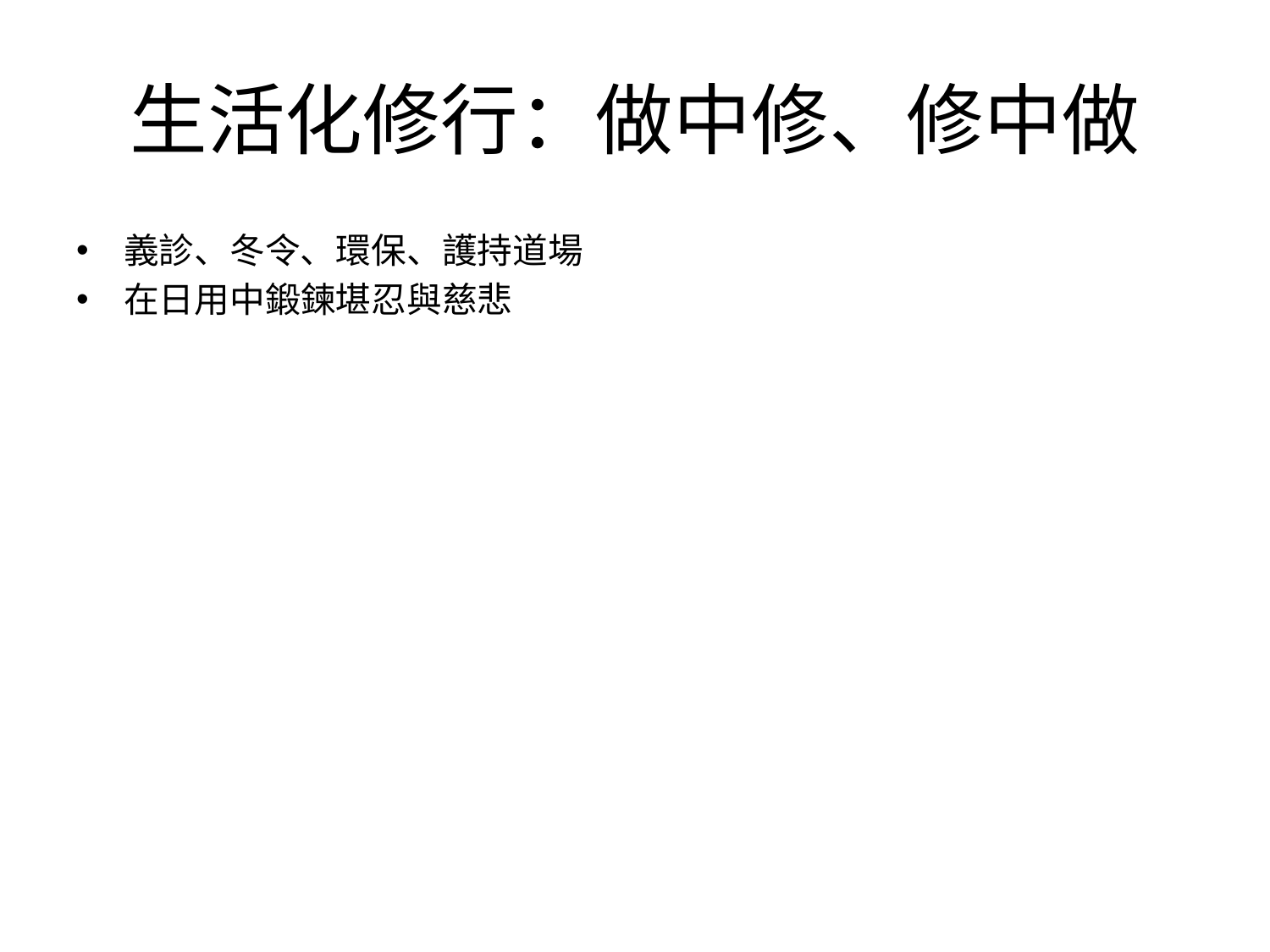

# 生活化修行：做中修、修中做
義診、冬令、環保、護持道場
在日用中鍛鍊堪忍與慈悲